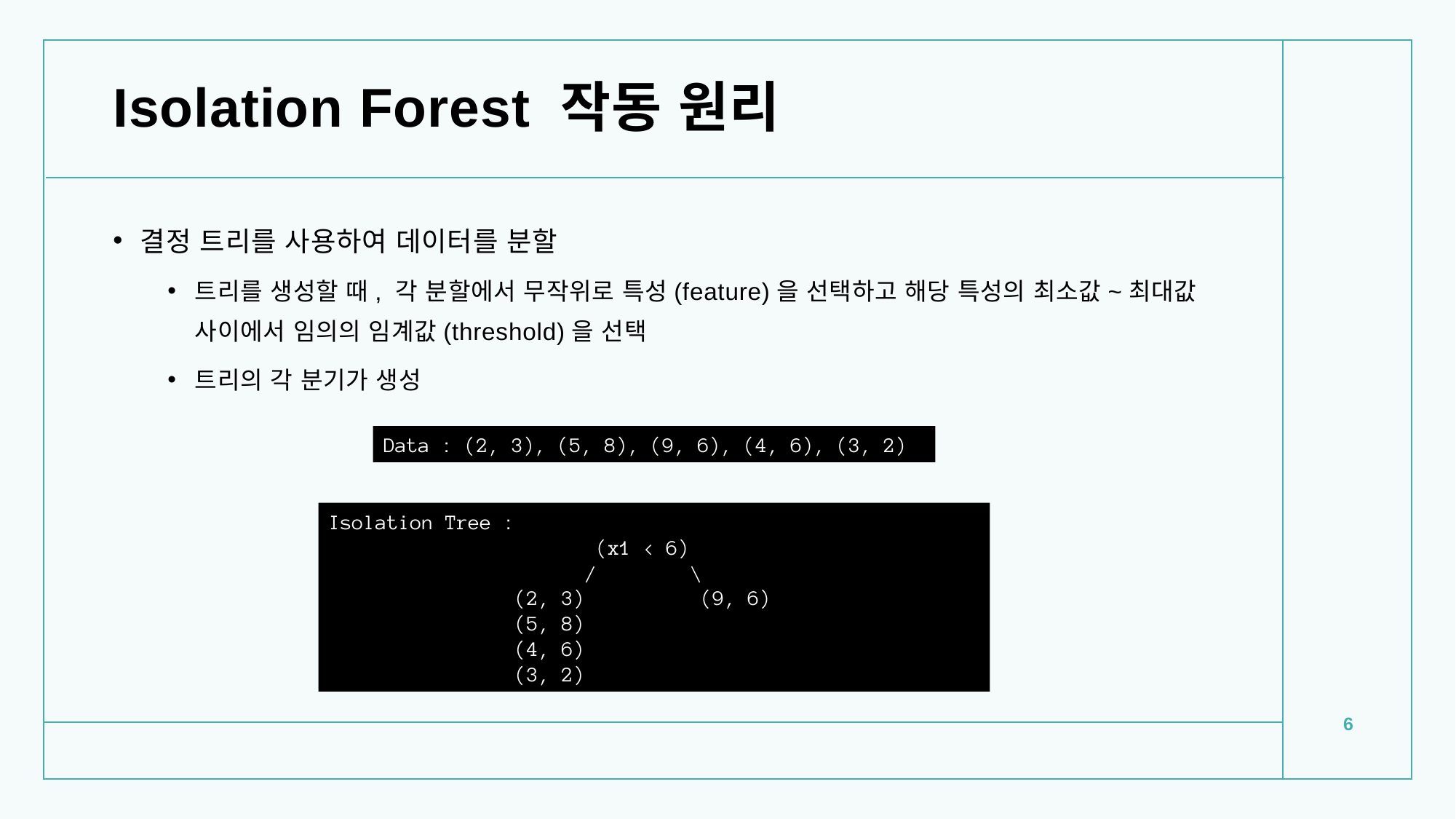

# Isolation Forest 작동 원리
결정 트리를 사용하여 데이터를 분할
트리를 생성할 때, 각 분할에서 무작위로 특성(feature)을 선택하고 해당 특성의 최소값~최대값 사이에서 임의의 임계값(threshold)을 선택
트리의 각 분기가 생성
Data : (2, 3), (5, 8), (9, 6), (4, 6), (3, 2)
Isolation Tree :
                       (x1 < 6)
                      /        \
                (2, 3)          (9, 6)
                (5, 8)
                (4, 6)
                (3, 2)
6